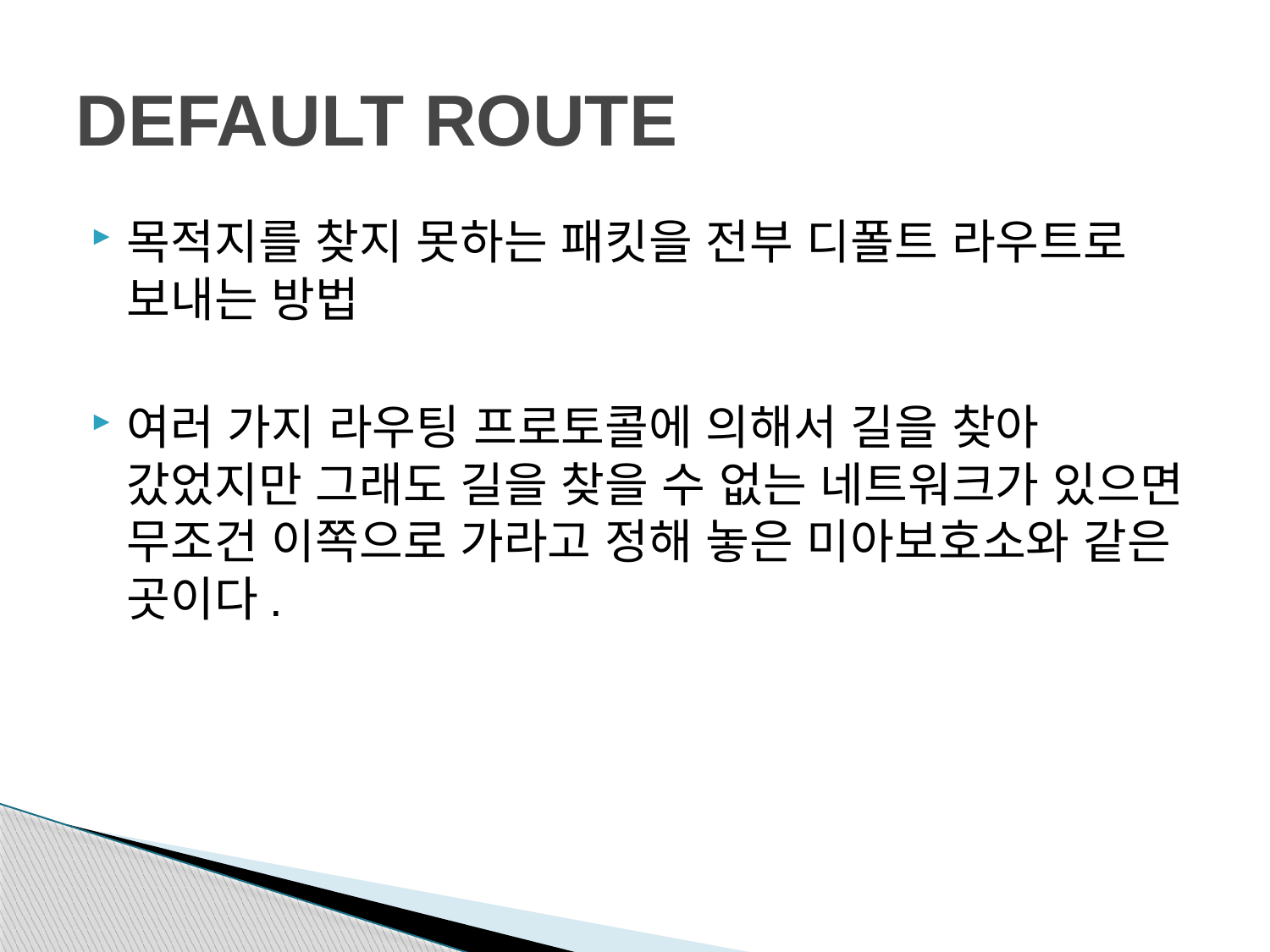

# DEFAULT ROUTE
목적지를 찾지 못하는 패킷을 전부 디폴트 라우트로 보내는 방법

여러 가지 라우팅 프로토콜에 의해서 길을 찾아 갔었지만 그래도 길을 찾을 수 없는 네트워크가 있으면 무조건 이쪽으로 가라고 정해 놓은 미아보호소와 같은 곳이다.